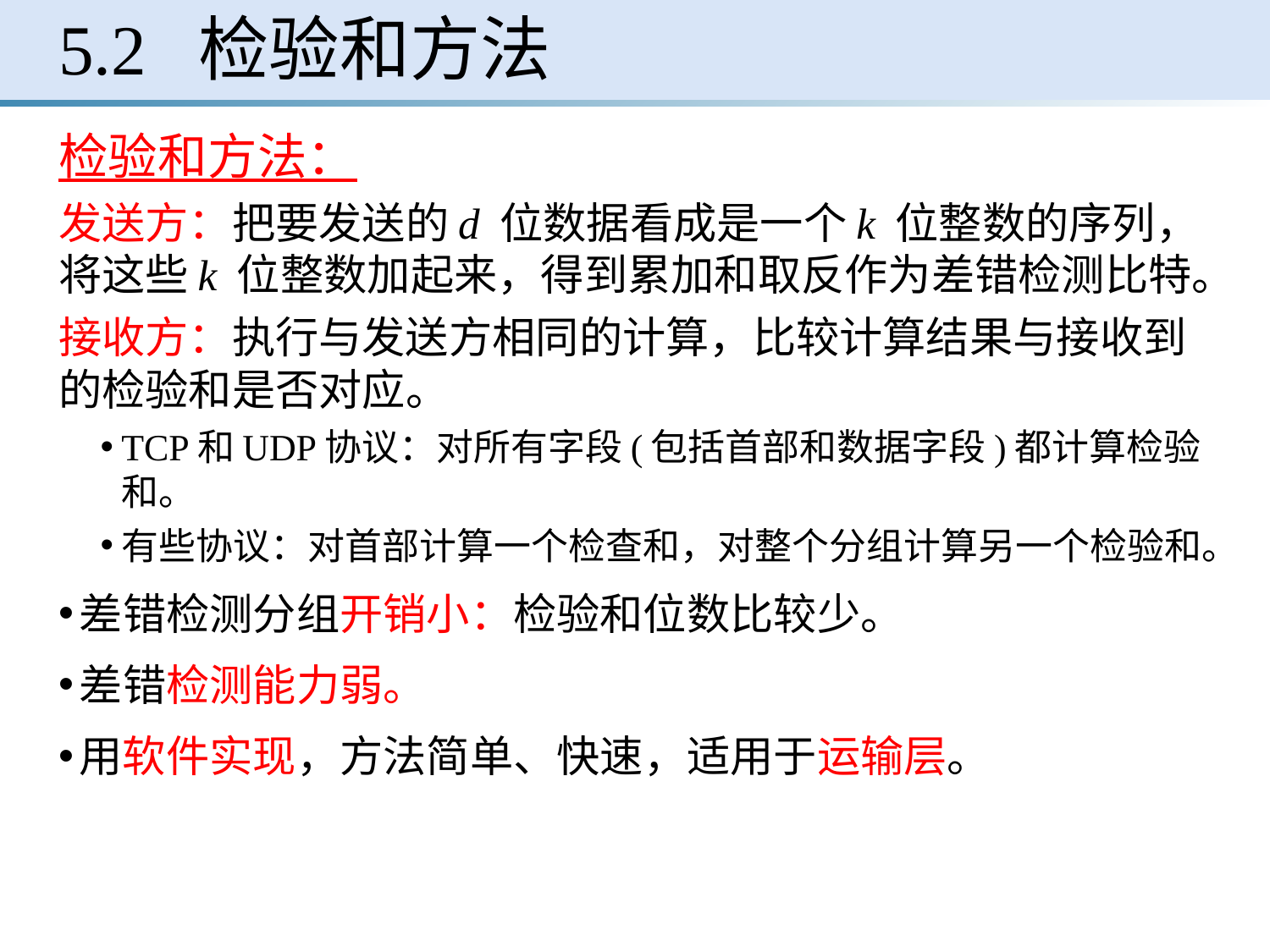

# 5.2  检验和方法
检验和方法：
发送方：把要发送的d 位数据看成是一个k 位整数的序列，将这些k 位整数加起来，得到累加和取反作为差错检测比特。
接收方：执行与发送方相同的计算，比较计算结果与接收到的检验和是否对应。
TCP和UDP协议：对所有字段(包括首部和数据字段)都计算检验和。
有些协议：对首部计算一个检查和，对整个分组计算另一个检验和。
差错检测分组开销小：检验和位数比较少。
差错检测能力弱。
用软件实现，方法简单、快速，适用于运输层。